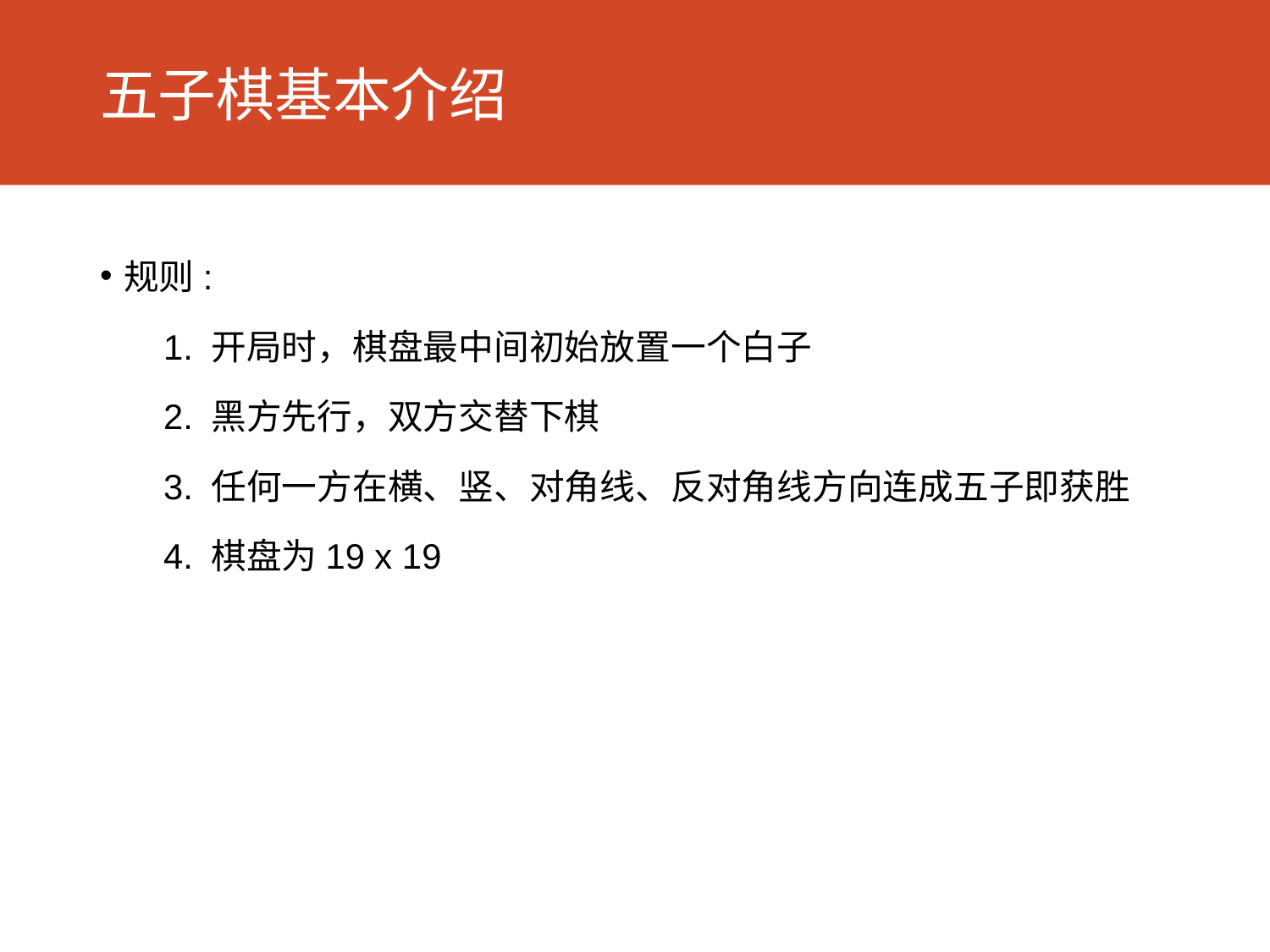

# 五子棋基本介绍
规则:
开局时，棋盘最中间初始放置一个白子
黑方先行，双方交替下棋
任何一方在横、竖、对角线、反对角线方向连成五子即获胜
棋盘为19 x 19